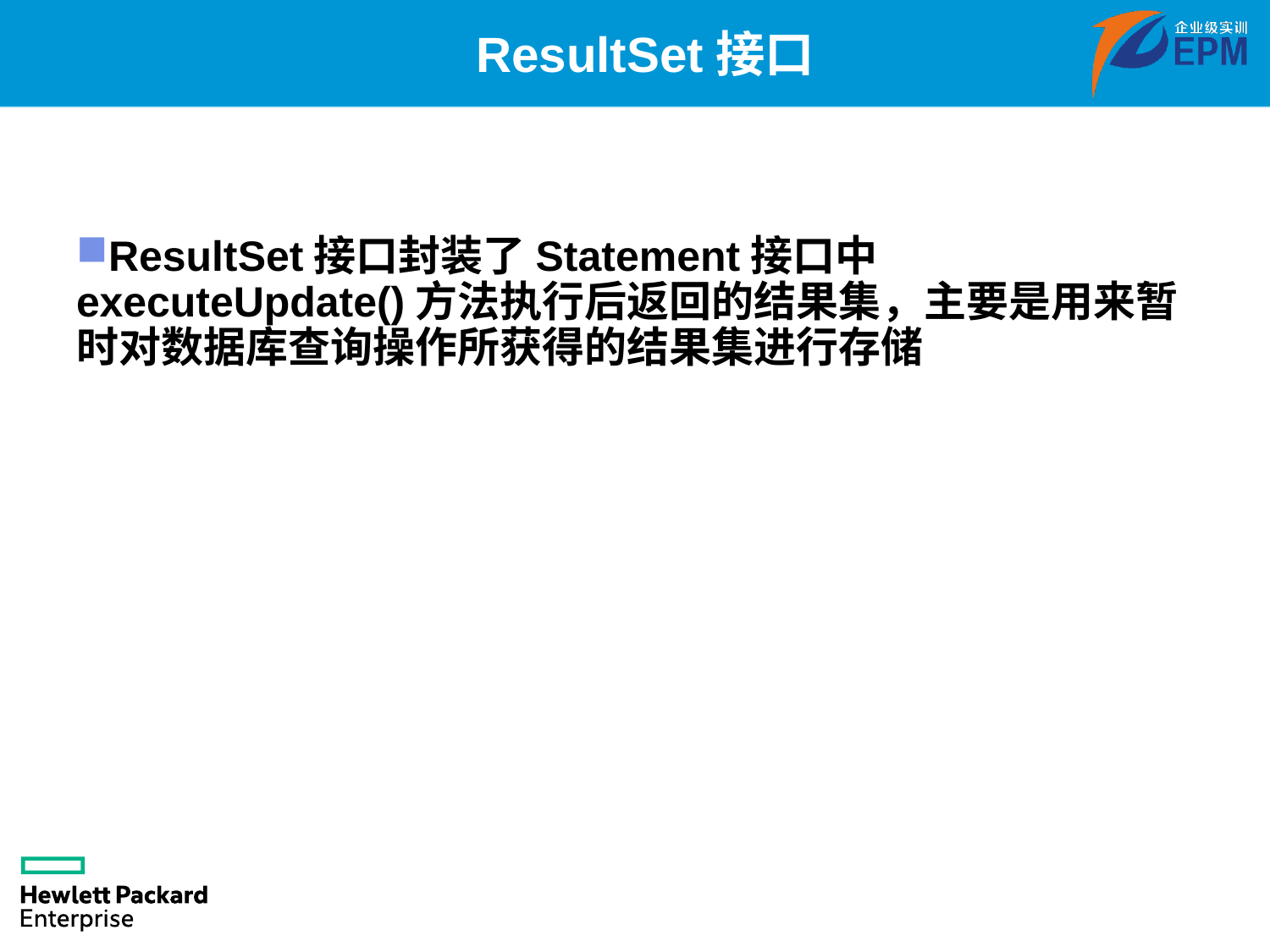

# ResultSet接口

ResultSet接口封装了Statement接口中executeUpdate()方法执行后返回的结果集，主要是用来暂时对数据库查询操作所获得的结果集进行存储